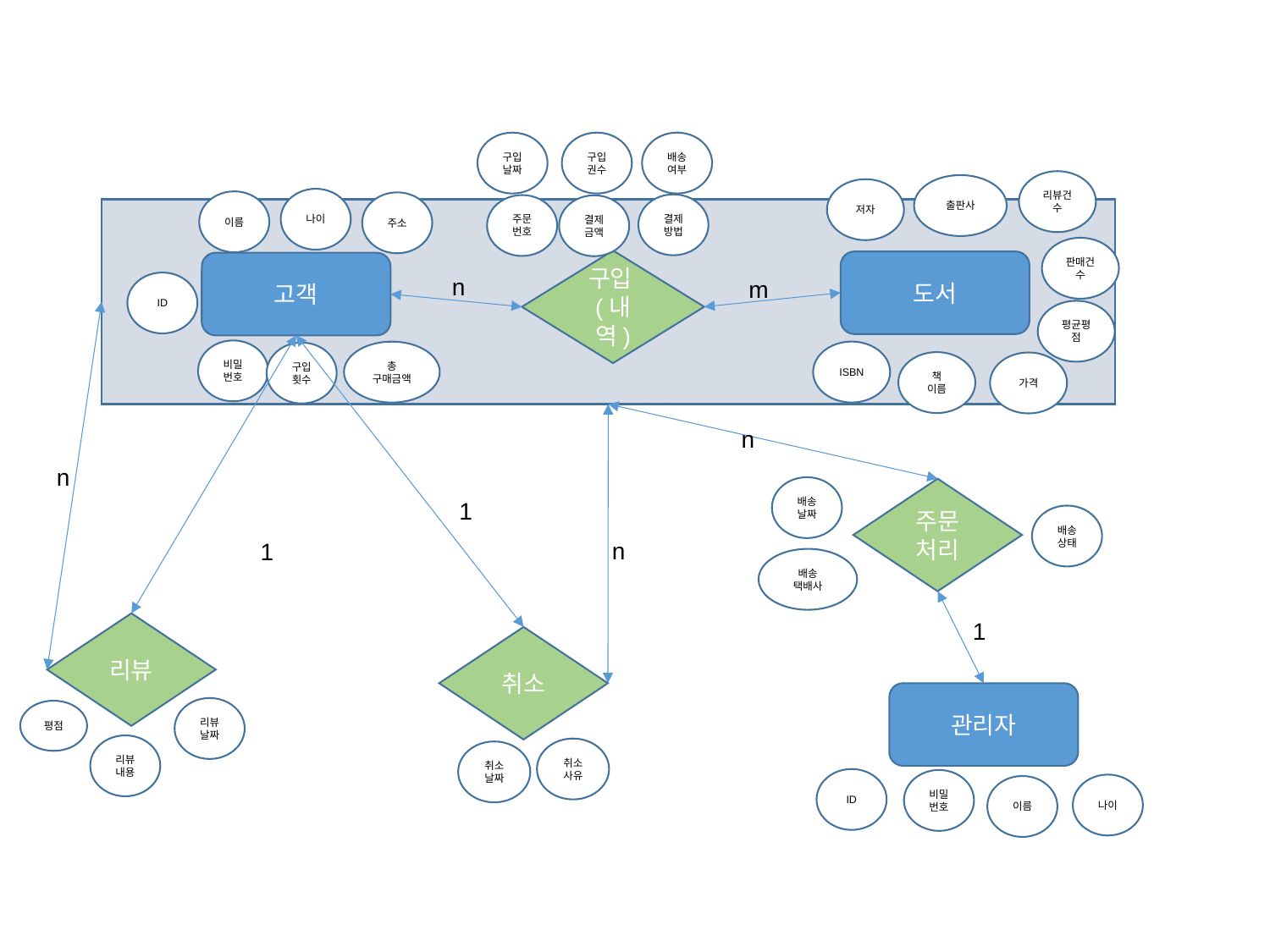

구입날짜
구입권수
배송여부
리뷰건수
출판사
저자
나이
이름
주소
결제방법
주문번호
결제금액

판매건수
구입(내역)
도서
고객
n
m
ID
평균평점
비밀번호
ISBN
총 구매금액
구입횟수
책 이름
가격
n
n
배송날짜
주문처리
1
배송상태
n
1
배송
택배사
1
리뷰
취소
관리자
리뷰날짜
평점
리뷰내용
취소사유
취소날짜
ID
비밀번호
나이
이름